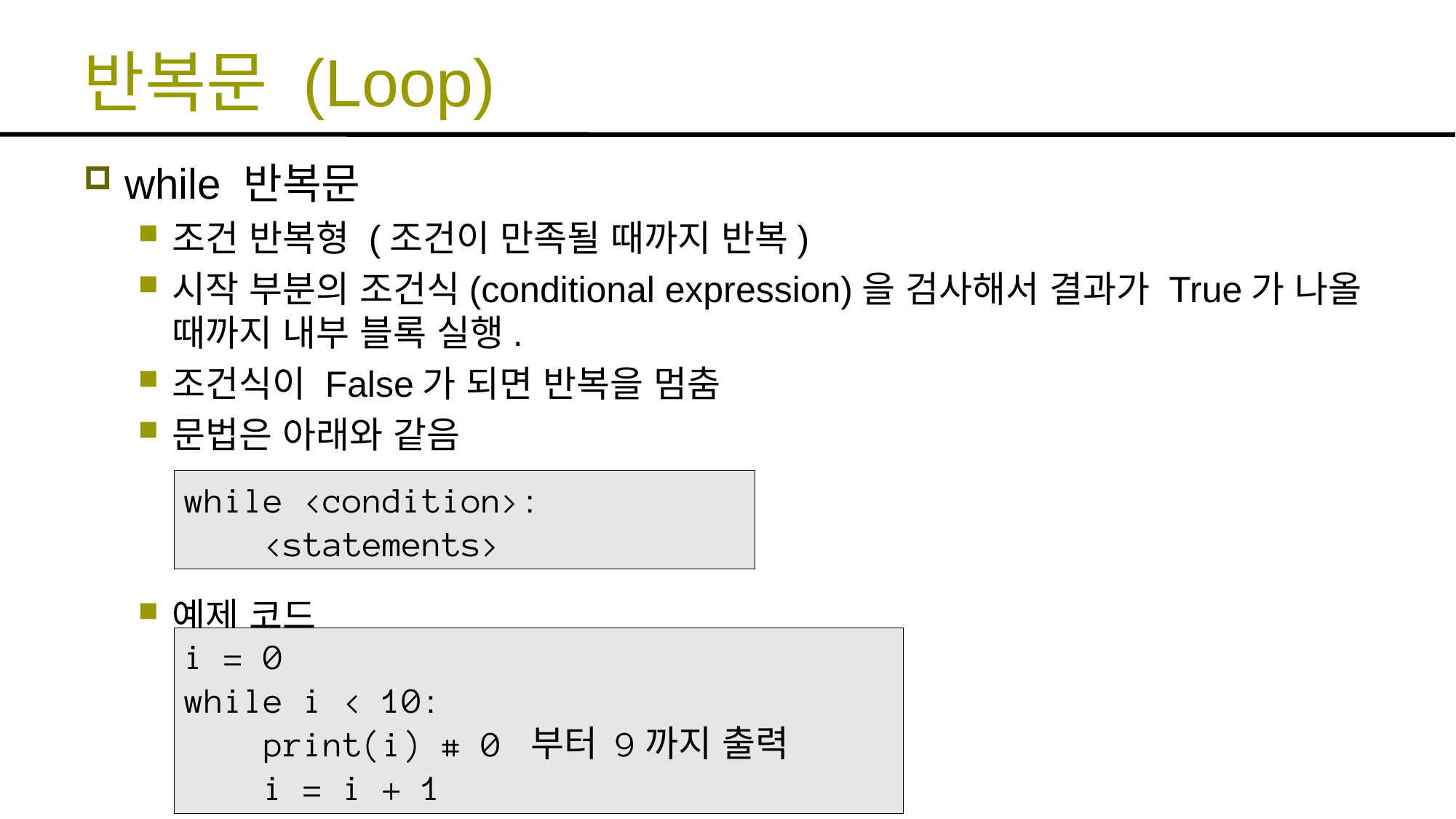

# 반복문 (Loop)
while 반복문
조건 반복형 (조건이 만족될 때까지 반복)
시작 부분의 조건식(conditional expression)을 검사해서 결과가 True가 나올 때까지 내부 블록 실행.
조건식이 False가 되면 반복을 멈춤
문법은 아래와 같음

예제 코드

while <condition>:
    <statements>
i = 0
while i < 10:
    print(i) # 0 부터 9까지 출력
    i = i + 1